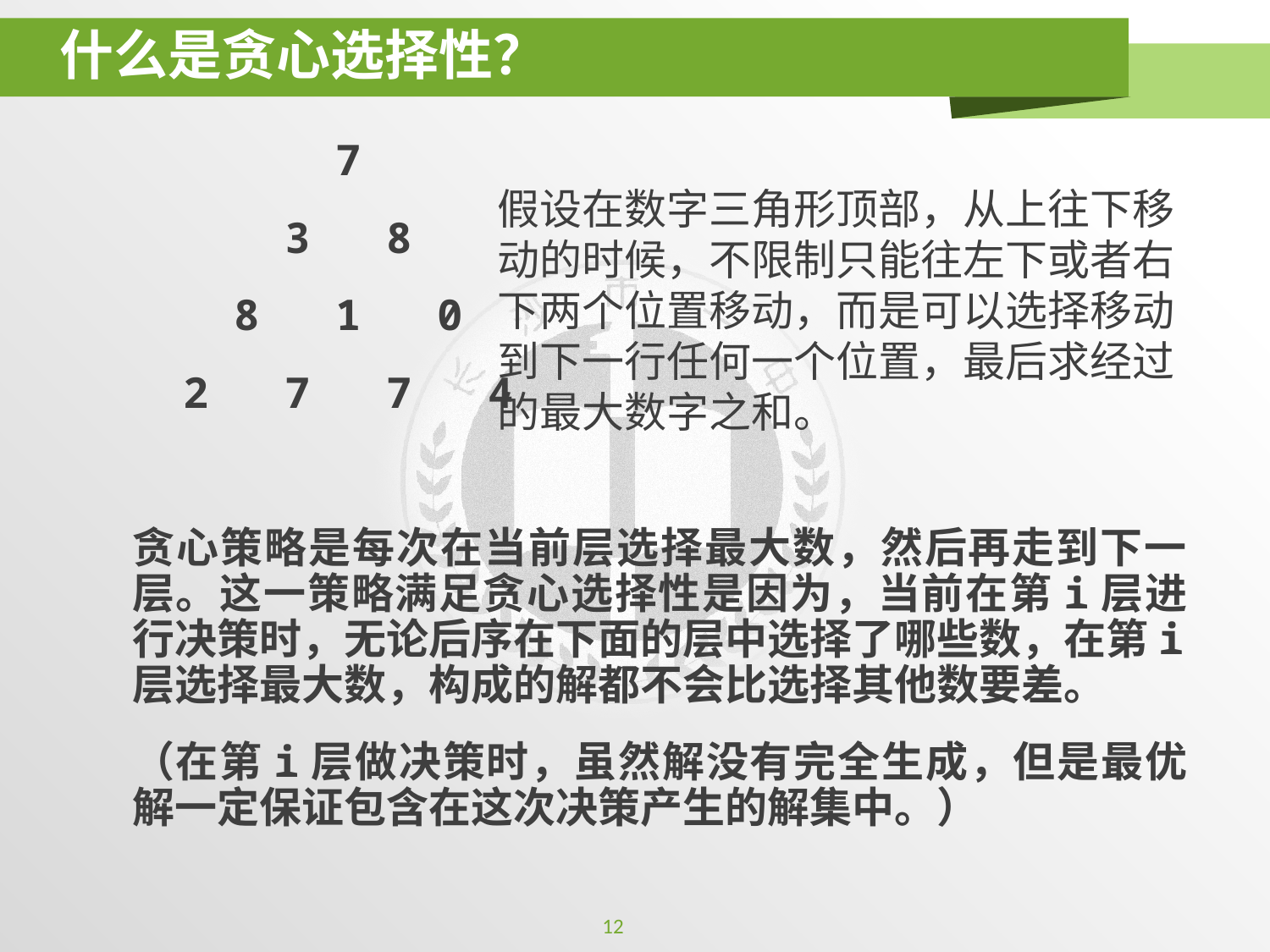

# 什么是贪心选择性？
        7
      3   8
    8   1   0
  2   7   7   4

贪心策略是每次在当前层选择最大数，然后再走到下一层。这一策略满足贪心选择性是因为，当前在第i层进行决策时，无论后序在下面的层中选择了哪些数，在第i层选择最大数，构成的解都不会比选择其他数要差。
（在第i层做决策时，虽然解没有完全生成，但是最优解一定保证包含在这次决策产生的解集中。）
假设在数字三角形顶部，从上往下移动的时候，不限制只能往左下或者右下两个位置移动，而是可以选择移动到下一行任何一个位置，最后求经过的最大数字之和。
12